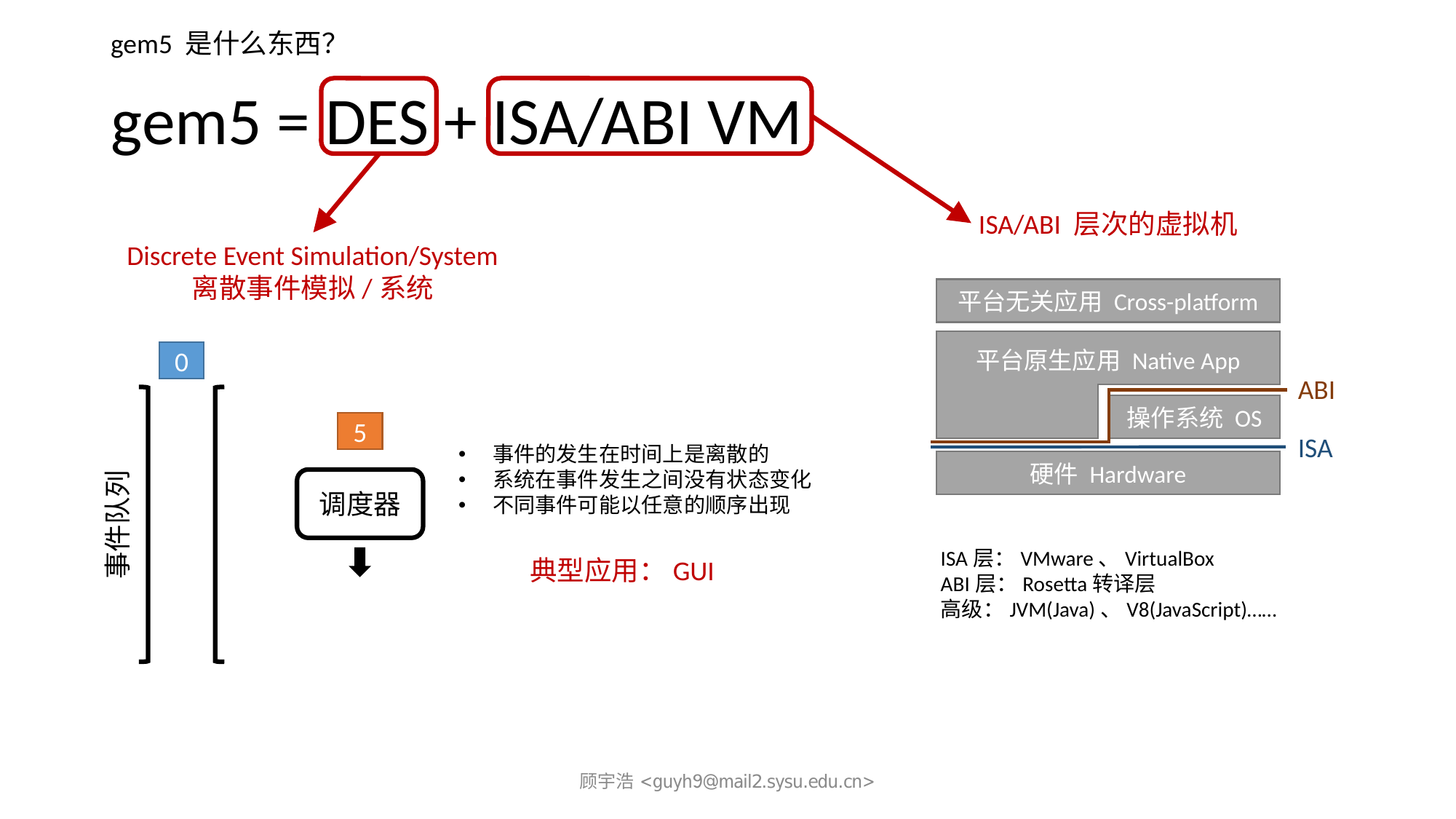

gem5 是什么东西？
# gem5 = DES + ISA/ABI VM

ISA/ABI 层次的虚拟机
Discrete Event Simulation/System
离散事件模拟/系统
平台无关应用 Cross-platform
平台原生应用 Native App

ABI
操作系统 OS
ISA
硬件 Hardware
0

3
5
事件的发生在时间上是离散的
系统在事件发生之间没有状态变化
不同事件可能以任意的顺序出现
调度器
事件队列
ISA层：VMware、VirtualBox
ABI层：Rosetta转译层
高级：JVM(Java)、V8(JavaScript)……
典型应用：GUI

顾宇浩 <guyh9@mail2.sysu.edu.cn>
3